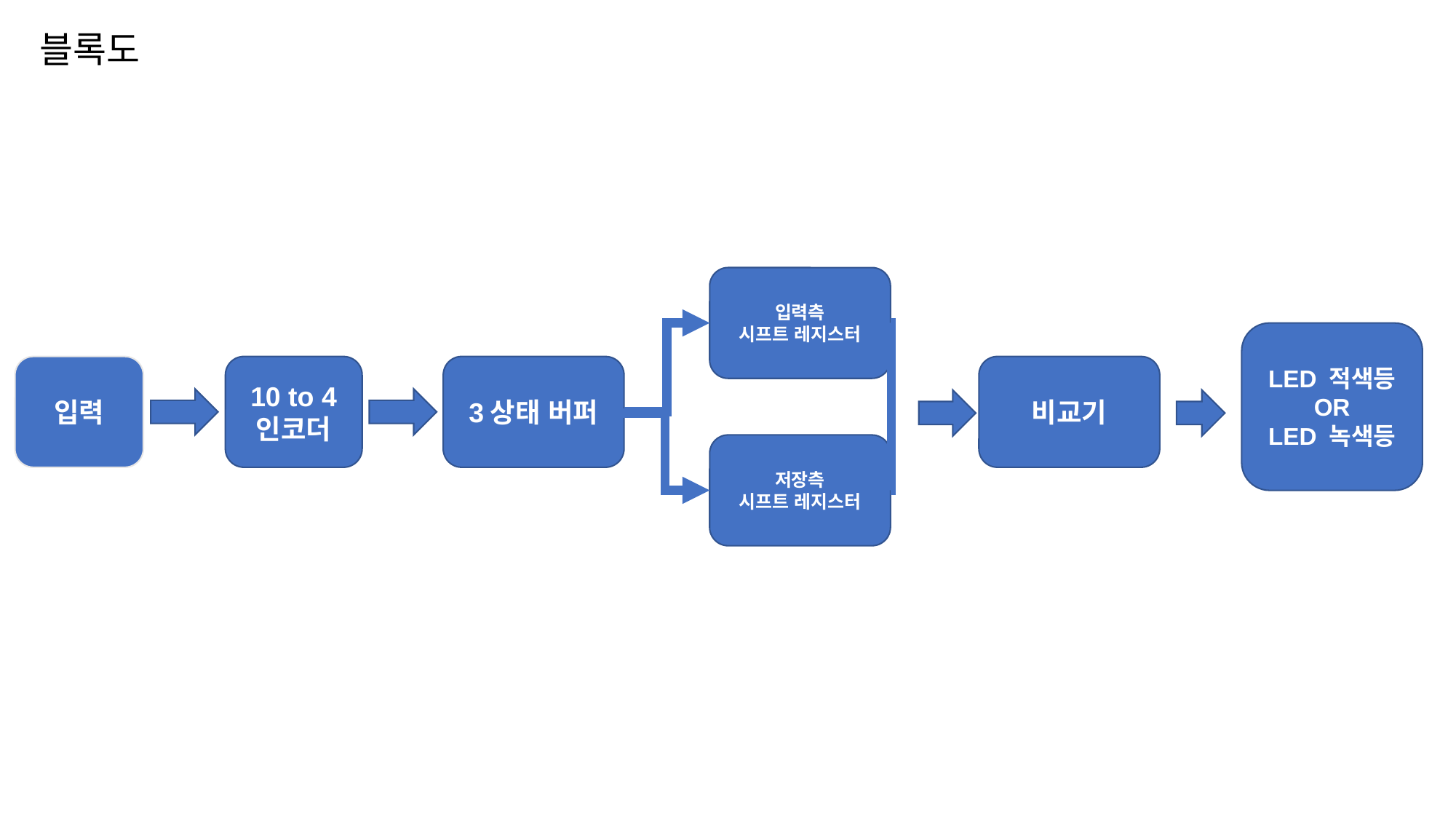

블록도
입력측
시프트 레지스터
LED 적색등
OR
LED 녹색등
비교기
3상태 버퍼
10 to 4
인코더
입력

저장측
시프트 레지스터